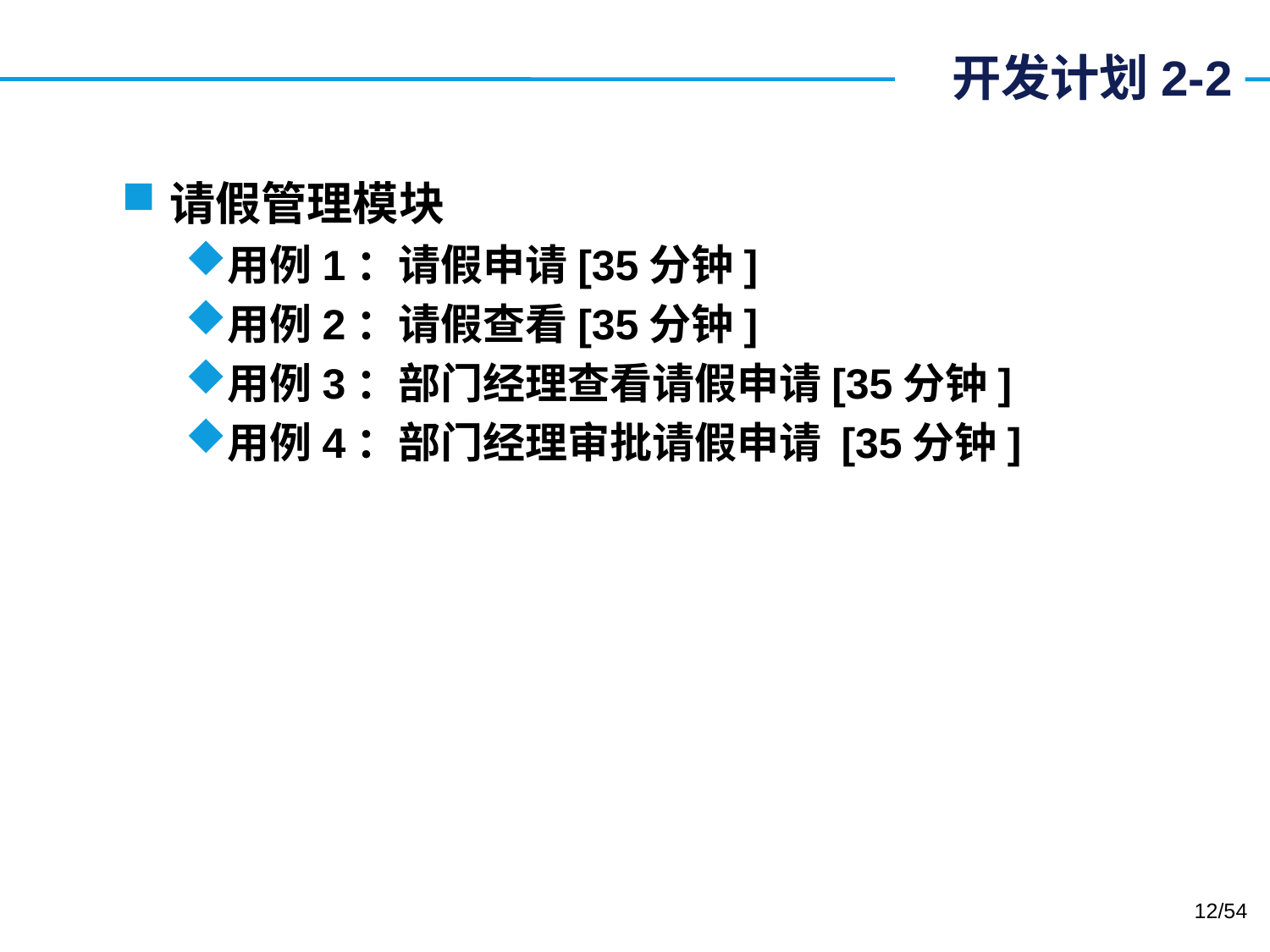

# 开发计划2-2
请假管理模块
用例1：请假申请[35分钟]
用例2：请假查看[35分钟]
用例3：部门经理查看请假申请[35分钟]
用例4：部门经理审批请假申请 [35分钟]
12/54